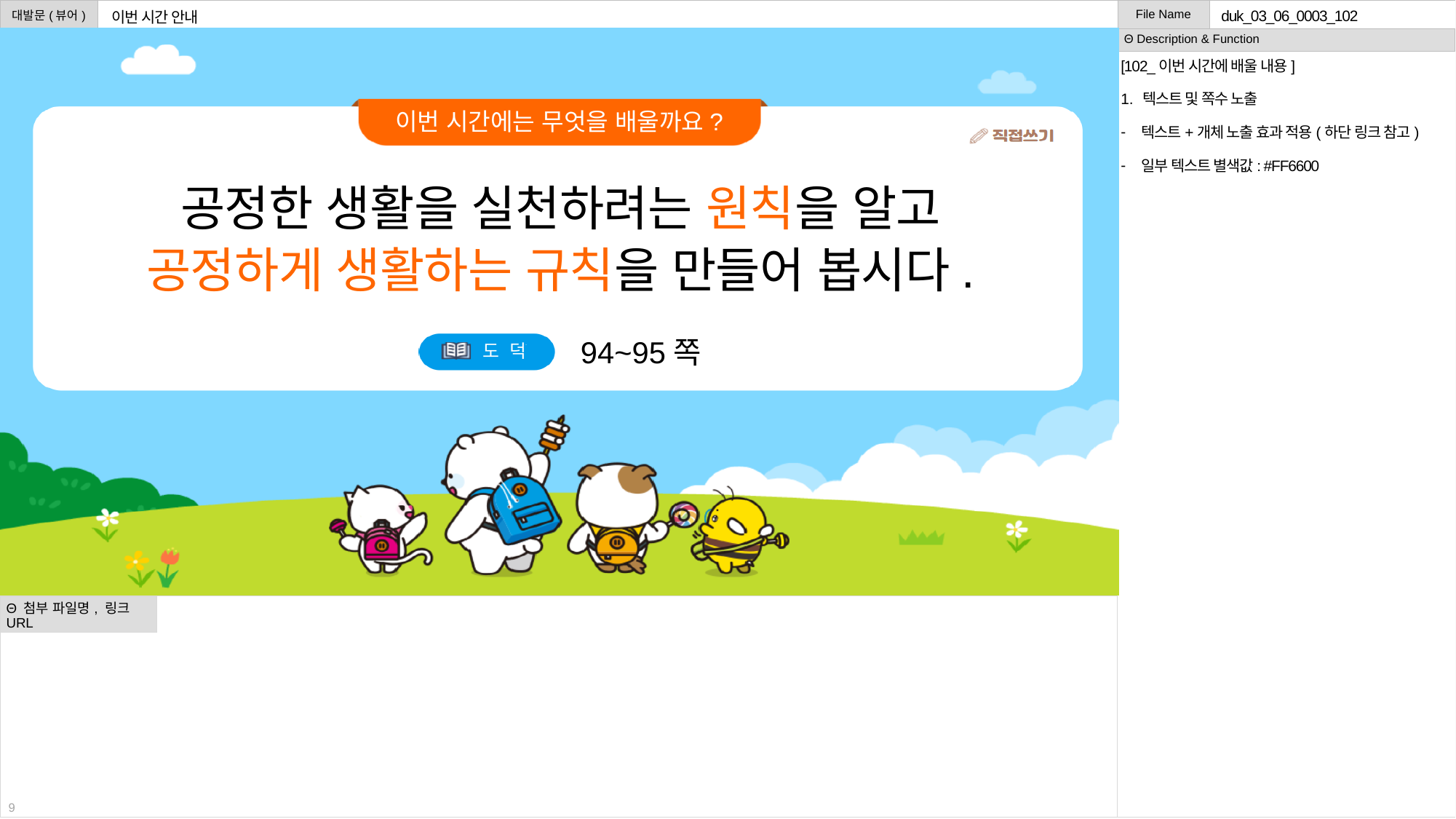

duk_03_06_0003_102
이번 시간 안내
[102_이번 시간에 배울 내용]
텍스트 및 쪽수 노출
텍스트+개체 노출 효과 적용(하단 링크 참고)
일부 텍스트 별색값: #FF6600

공정한 생활을 실천하려는 원칙을 알고
공정하게 생활하는 규칙을 만들어 봅시다.
94~95쪽